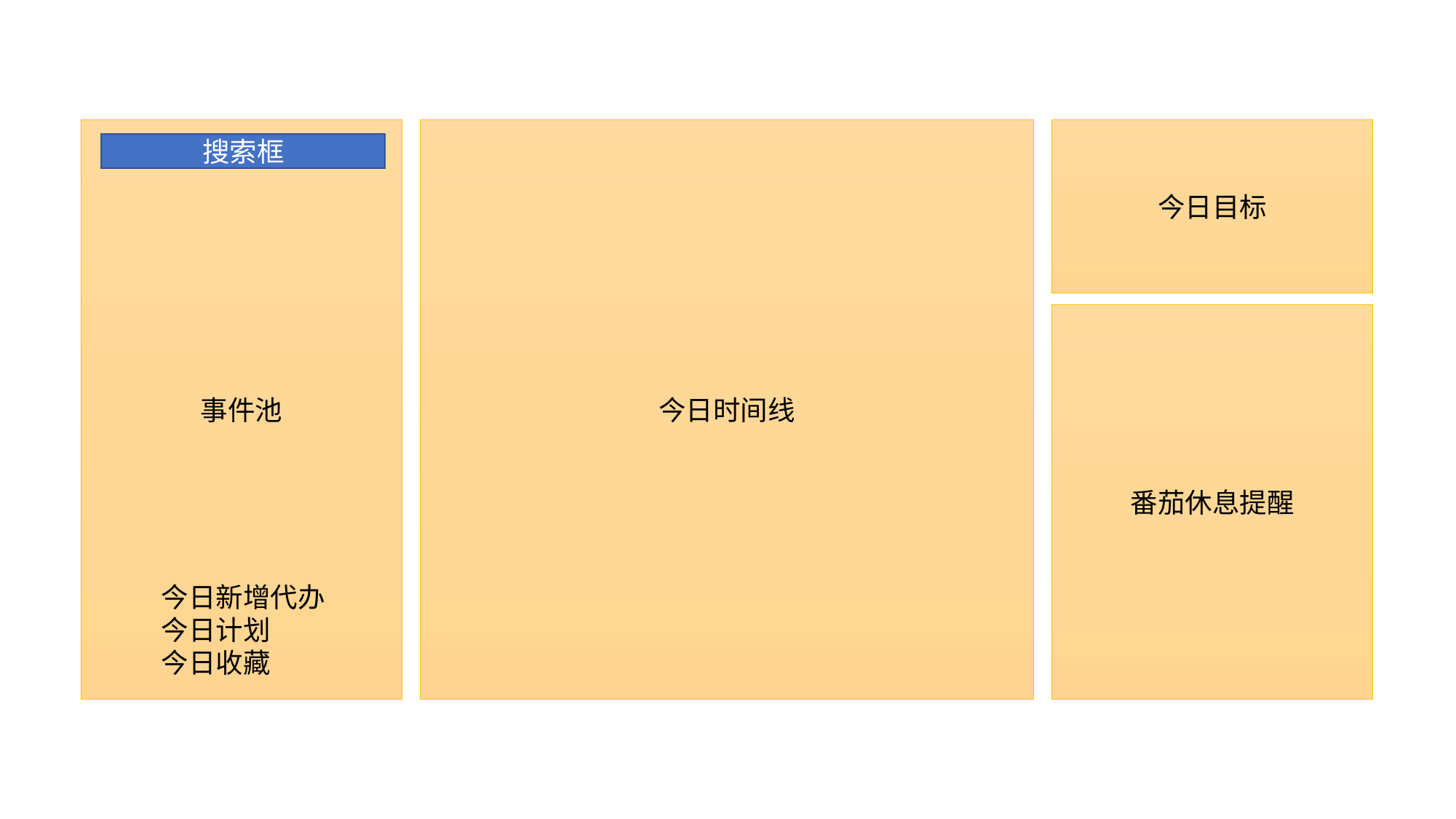

事件池
今日时间线
今日目标
搜索框
番茄休息提醒
今日新增代办
今日计划
今日收藏